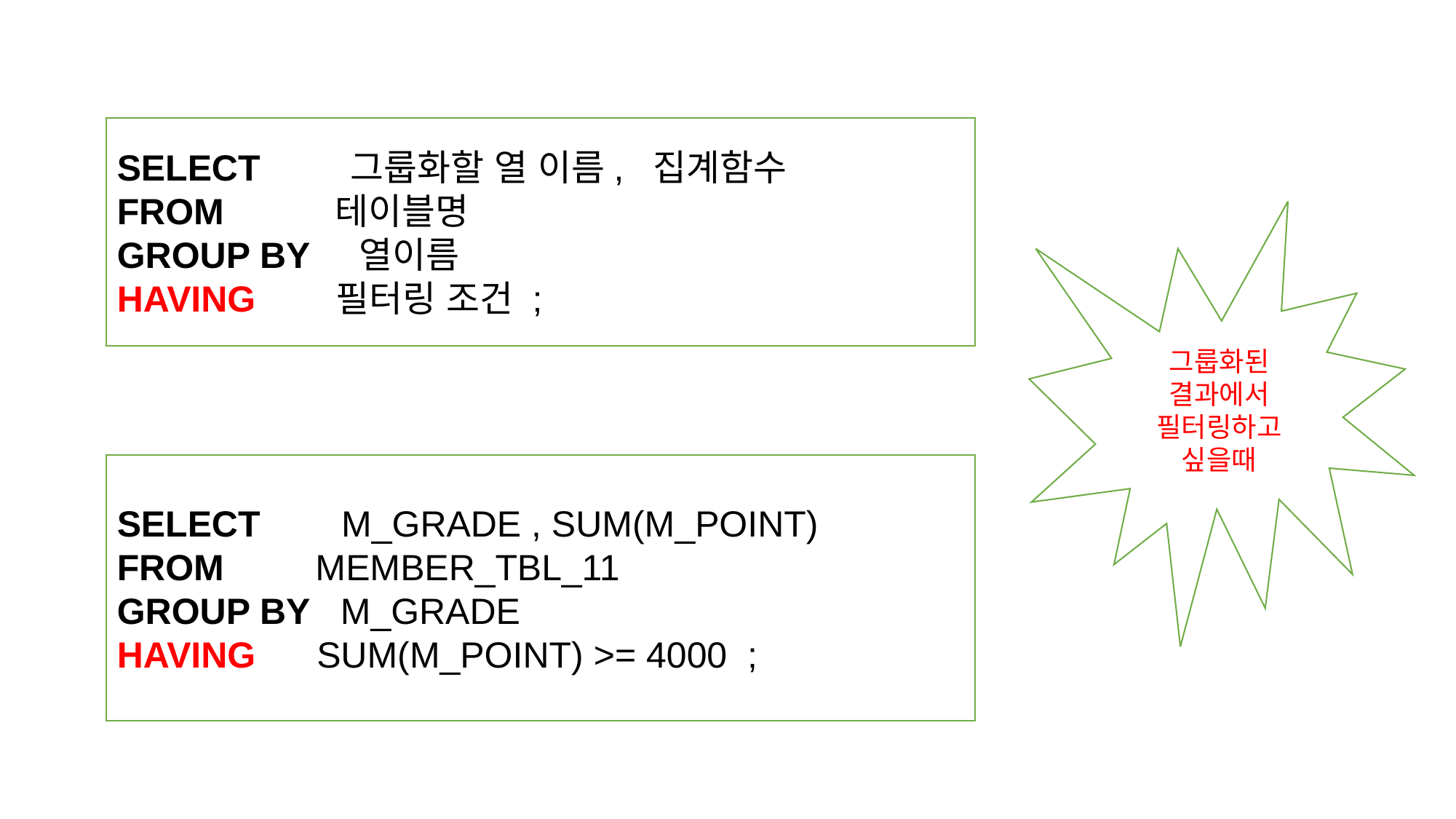

SELECT        그룹화할 열 이름,  집계함수
FROM          테이블명
GROUP BY    열이름
HAVING       필터링 조건 ;
그룹화된
결과에서
필터링하고 싶을때
SELECT        M_GRADE , SUM(M_POINT)
FROM         MEMBER_TBL_11
GROUP BY   M_GRADE
HAVING      SUM(M_POINT) >= 4000  ;